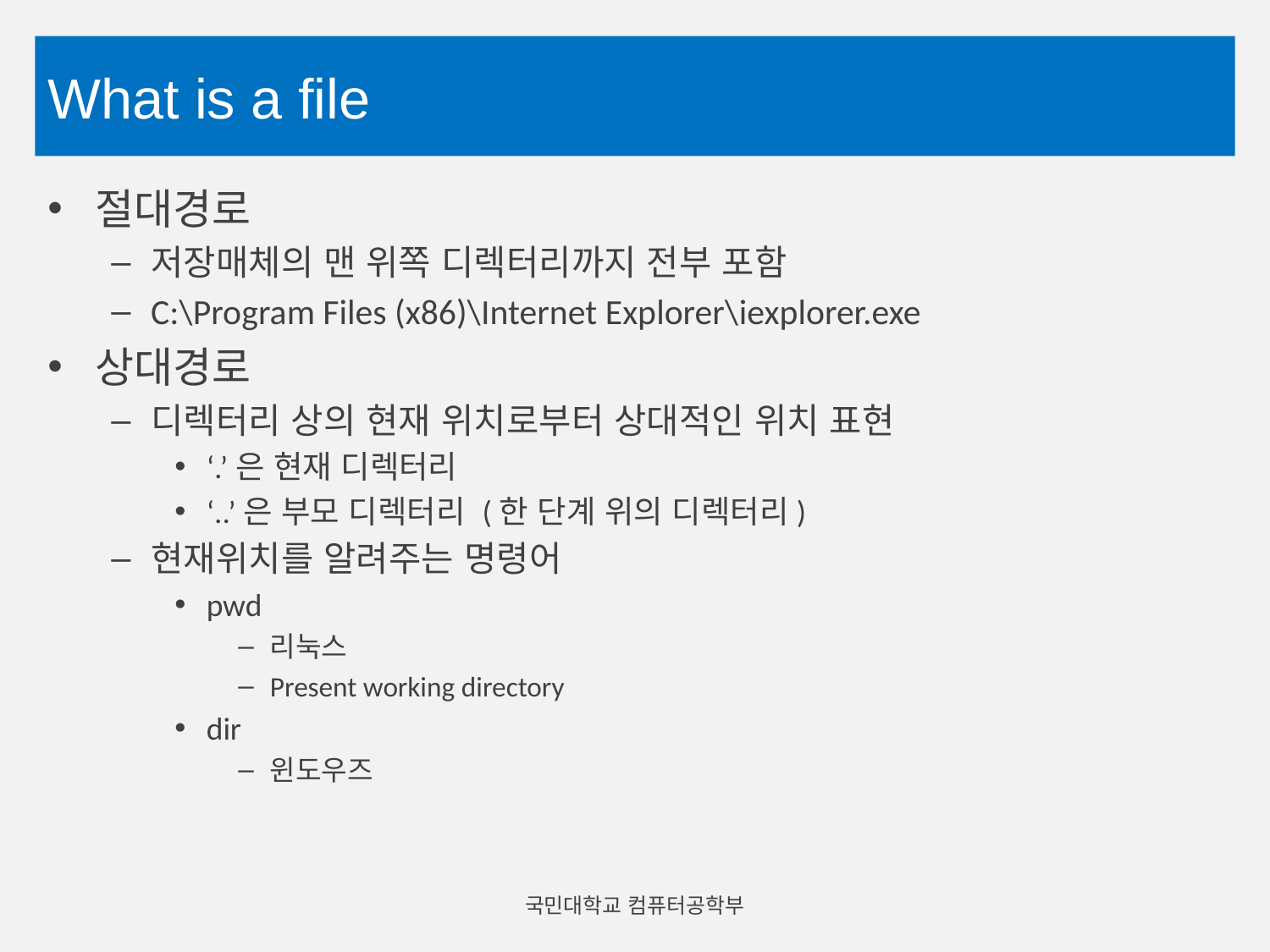

# What is a file
절대경로
저장매체의 맨 위쪽 디렉터리까지 전부 포함
C:\Program Files (x86)\Internet Explorer\iexplorer.exe
상대경로
디렉터리 상의 현재 위치로부터 상대적인 위치 표현
‘.’은 현재 디렉터리
‘..’은 부모 디렉터리 (한 단계 위의 디렉터리)
현재위치를 알려주는 명령어
pwd
리눅스
Present working directory
dir
윈도우즈
국민대학교 컴퓨터공학부